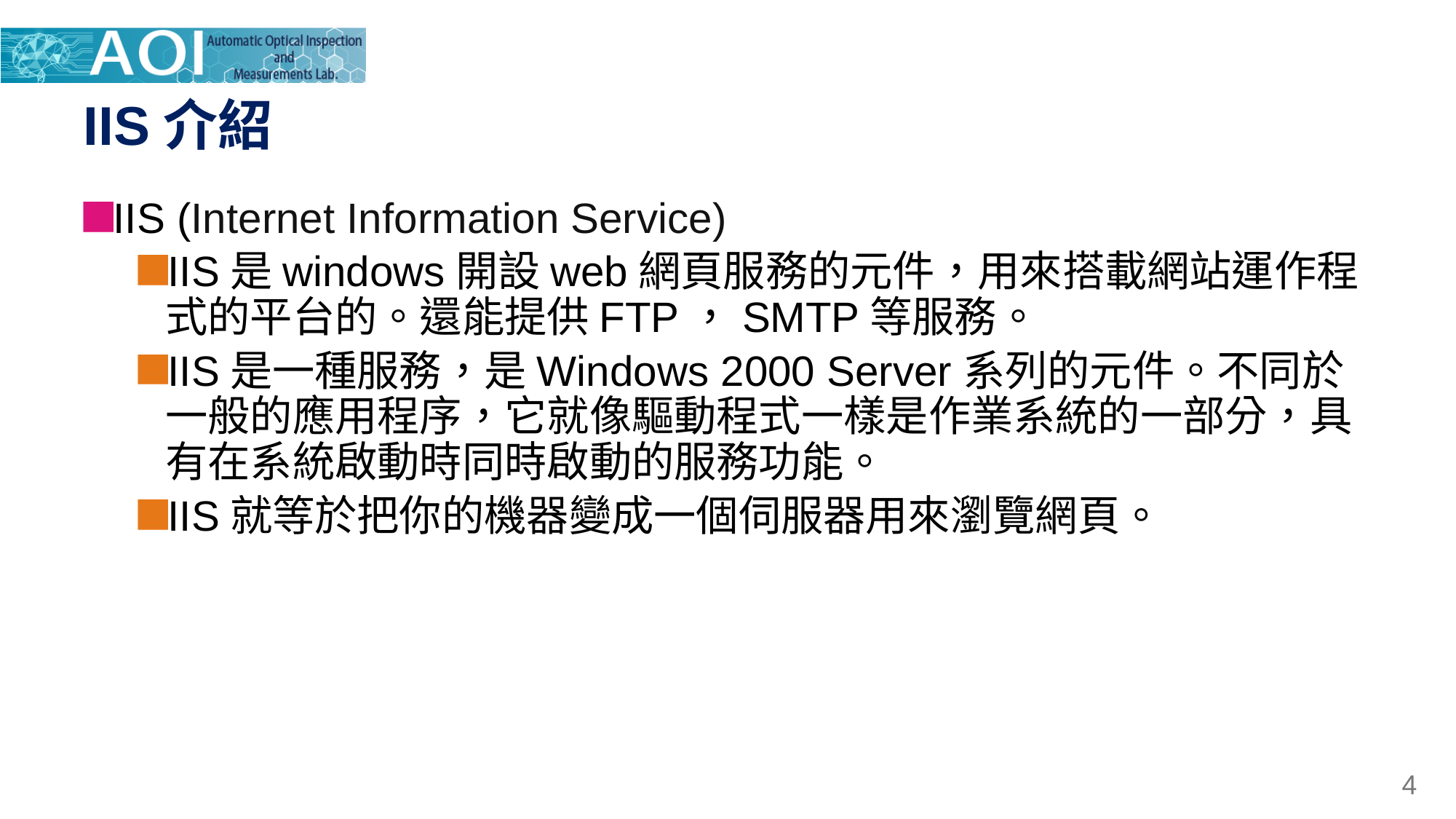

# IIS介紹
IIS (Internet Information Service)
IIS是windows開設web網頁服務的元件，用來搭載網站運作程式的平台的。還能提供FTP，SMTP等服務。
IIS是一種服務，是Windows 2000 Server系列的元件。不同於一般的應用程序，它就像驅動程式一樣是作業系統的一部分，具有在系統啟動時同時啟動的服務功能。
IIS就等於把你的機器變成一個伺服器用來瀏覽網頁。